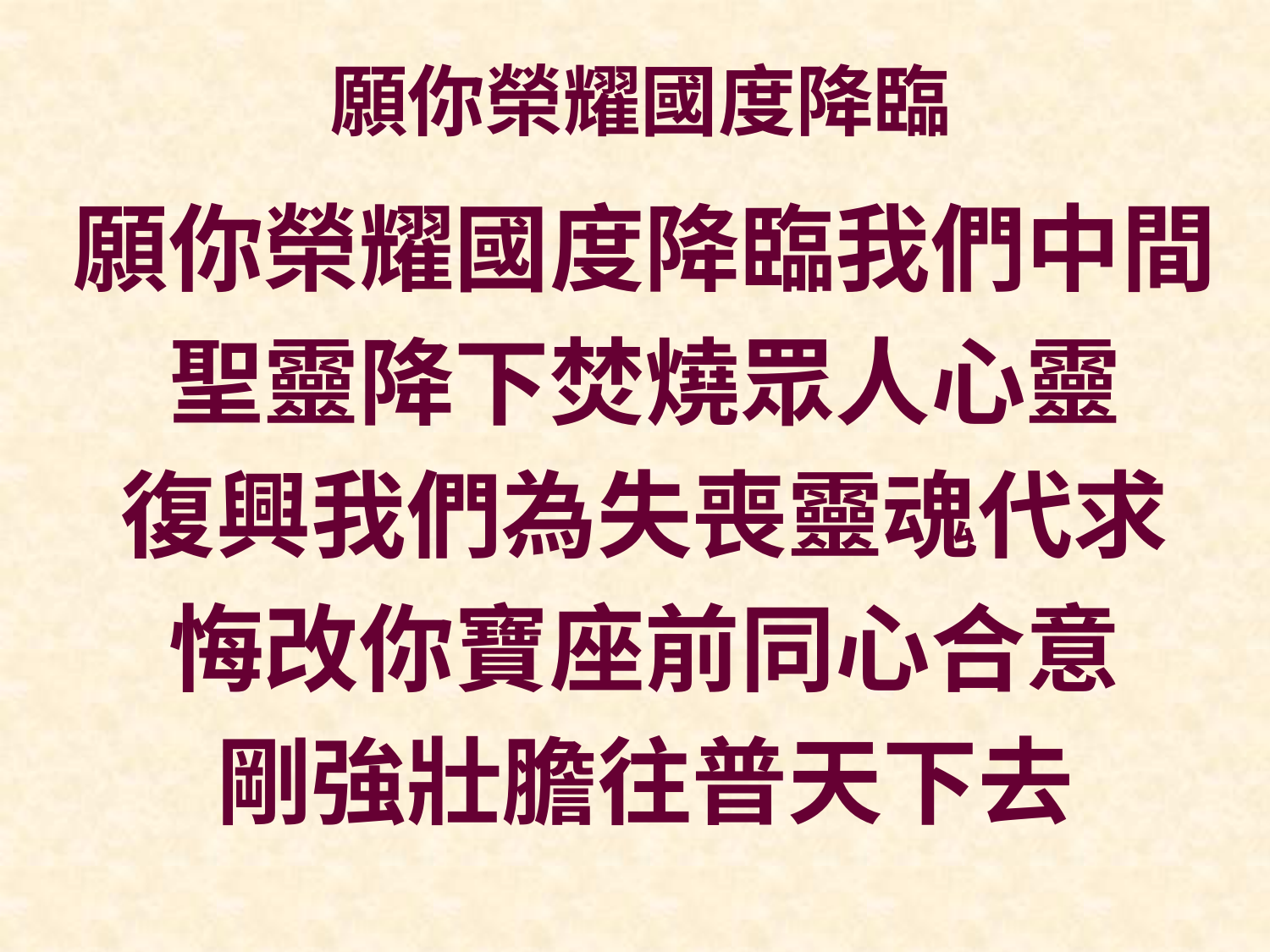

# 願你榮耀國度降臨
願你榮耀國度降臨我們中間
聖靈降下焚燒眾人心靈
復興我們為失喪靈魂代求
悔改你寶座前同心合意
剛強壯膽往普天下去